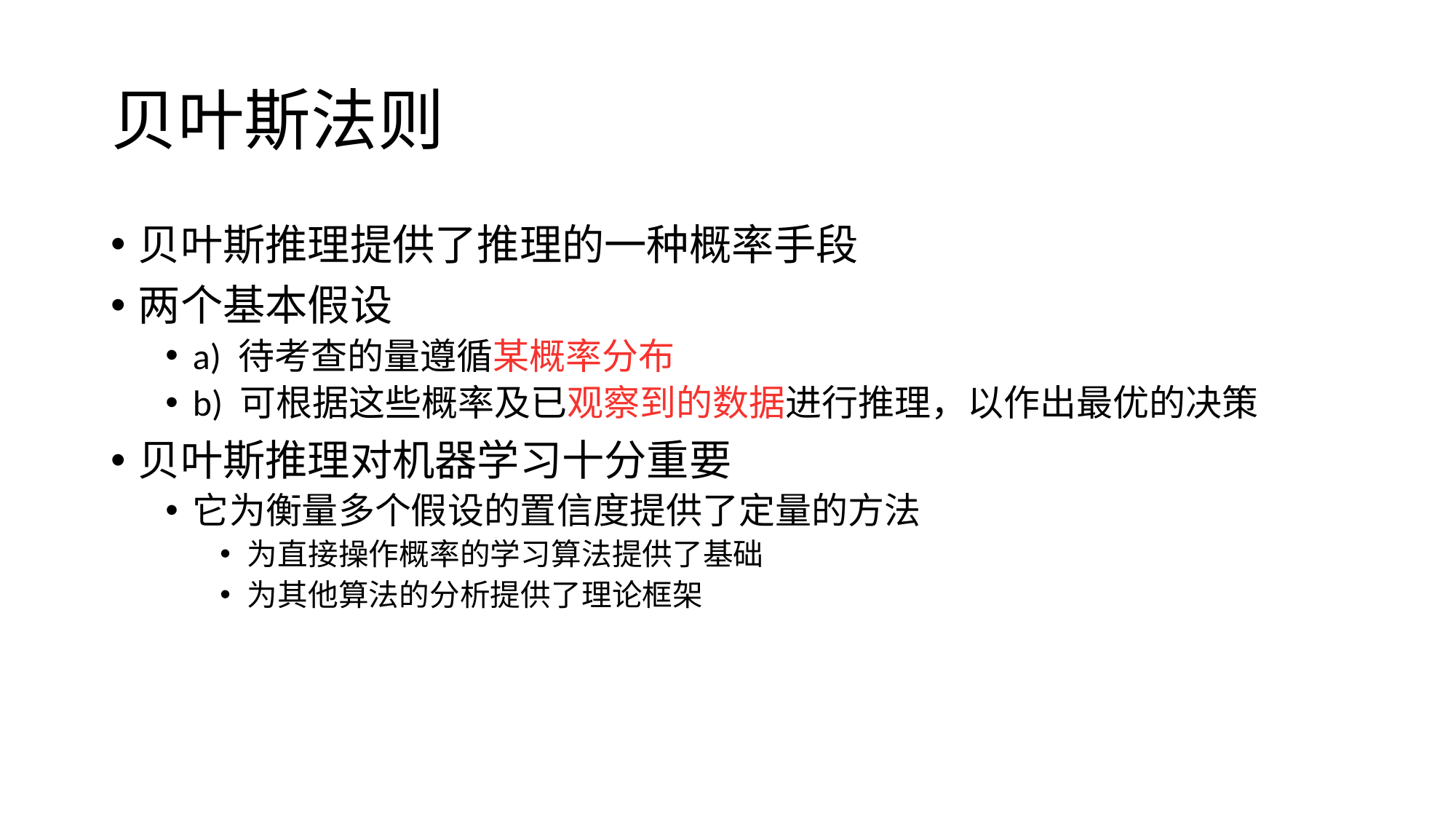

# 贝叶斯法则
贝叶斯推理提供了推理的一种概率手段
两个基本假设
a) 待考查的量遵循某概率分布
b) 可根据这些概率及已观察到的数据进行推理，以作出最优的决策
贝叶斯推理对机器学习十分重要
它为衡量多个假设的置信度提供了定量的方法
为直接操作概率的学习算法提供了基础
为其他算法的分析提供了理论框架
26